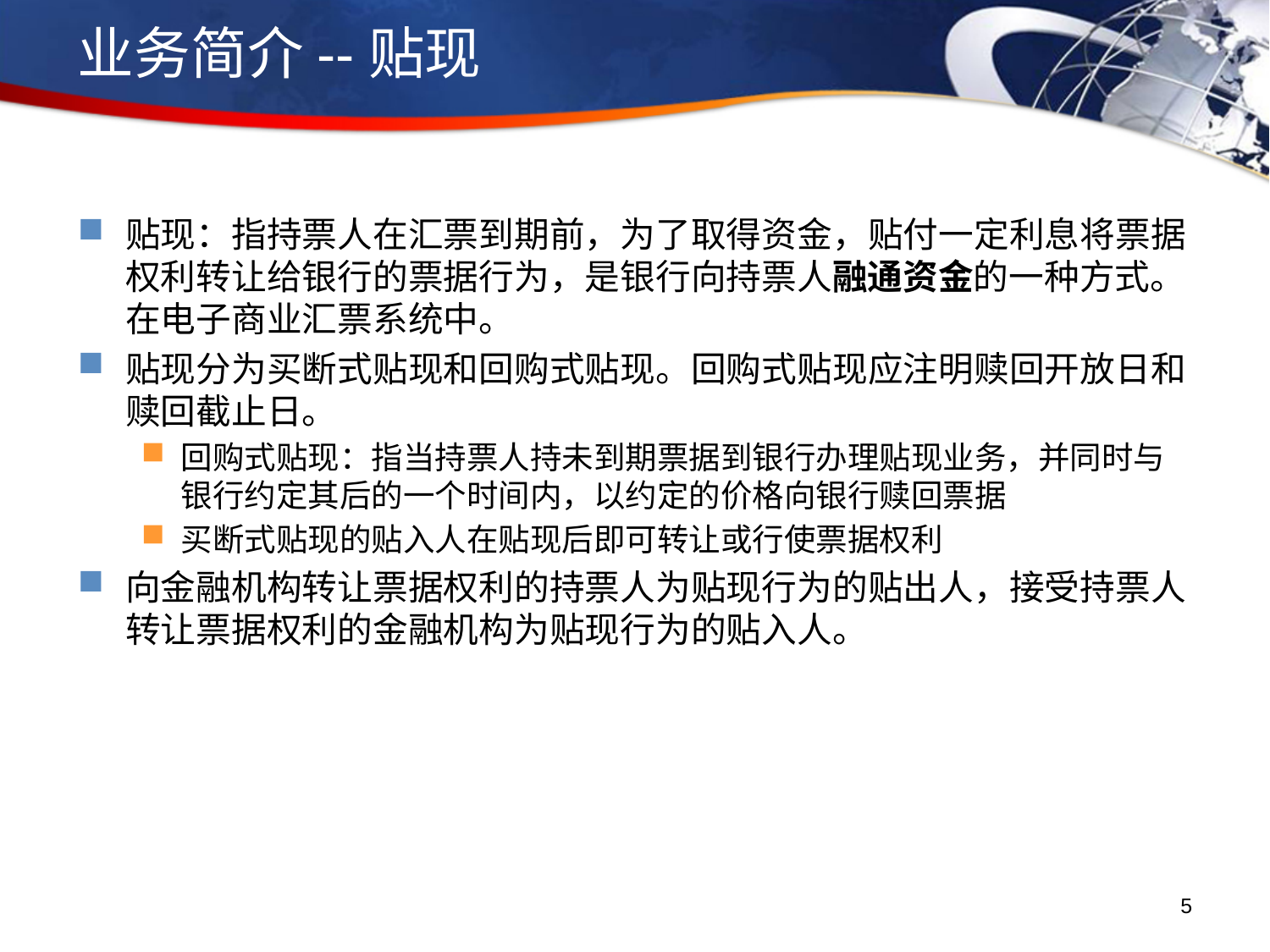

# 业务简介--贴现
贴现：指持票人在汇票到期前，为了取得资金，贴付一定利息将票据权利转让给银行的票据行为，是银行向持票人融通资金的一种方式。在电子商业汇票系统中。
贴现分为买断式贴现和回购式贴现。回购式贴现应注明赎回开放日和赎回截止日。
回购式贴现：指当持票人持未到期票据到银行办理贴现业务，并同时与银行约定其后的一个时间内，以约定的价格向银行赎回票据
买断式贴现的贴入人在贴现后即可转让或行使票据权利
向金融机构转让票据权利的持票人为贴现行为的贴出人，接受持票人转让票据权利的金融机构为贴现行为的贴入人。
5